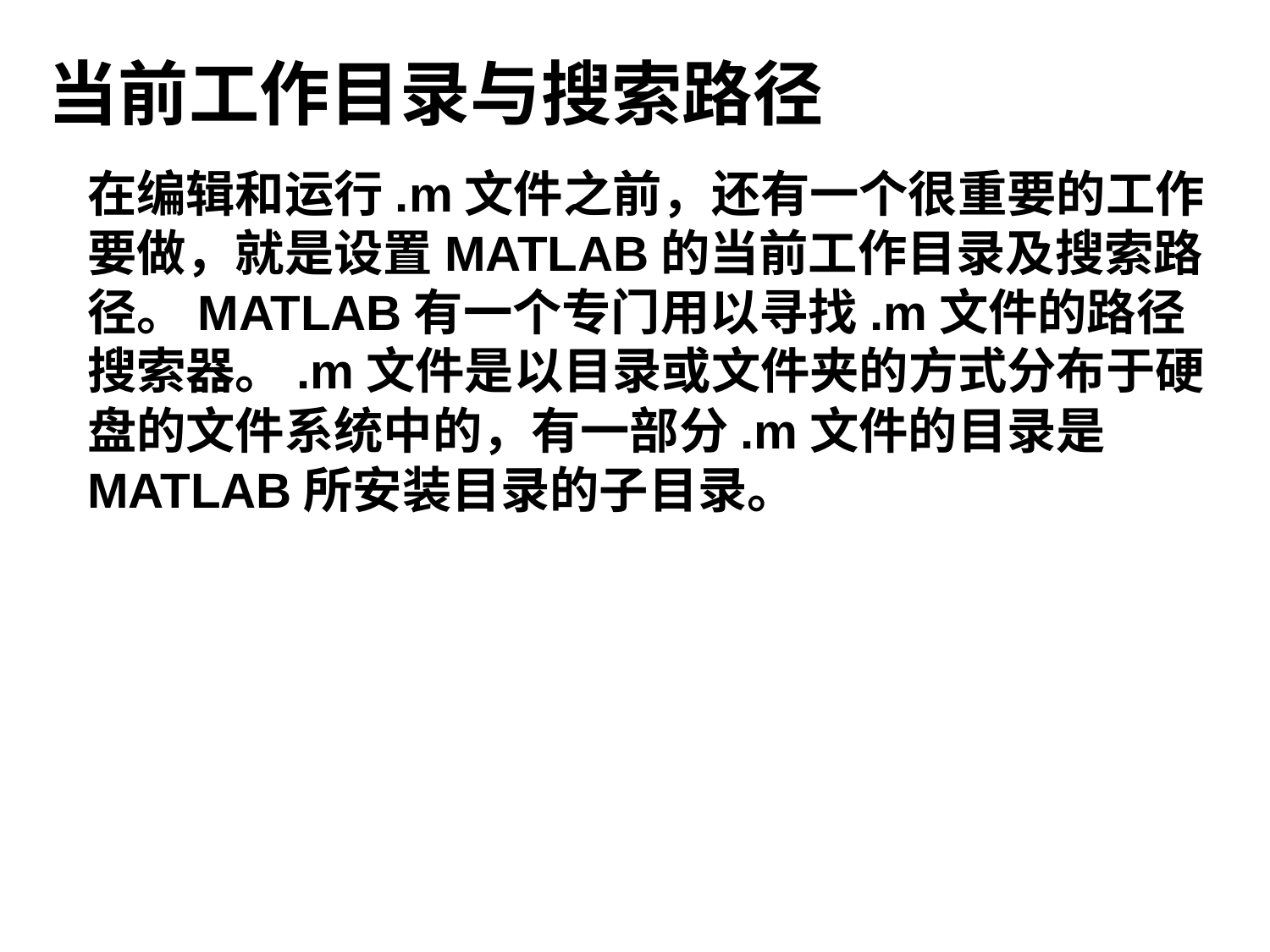

# 当前工作目录与搜索路径
在编辑和运行.m文件之前，还有一个很重要的工作要做，就是设置MATLAB的当前工作目录及搜索路径。MATLAB有一个专门用以寻找.m文件的路径搜索器。.m文件是以目录或文件夹的方式分布于硬盘的文件系统中的，有一部分.m文件的目录是MATLAB所安装目录的子目录。